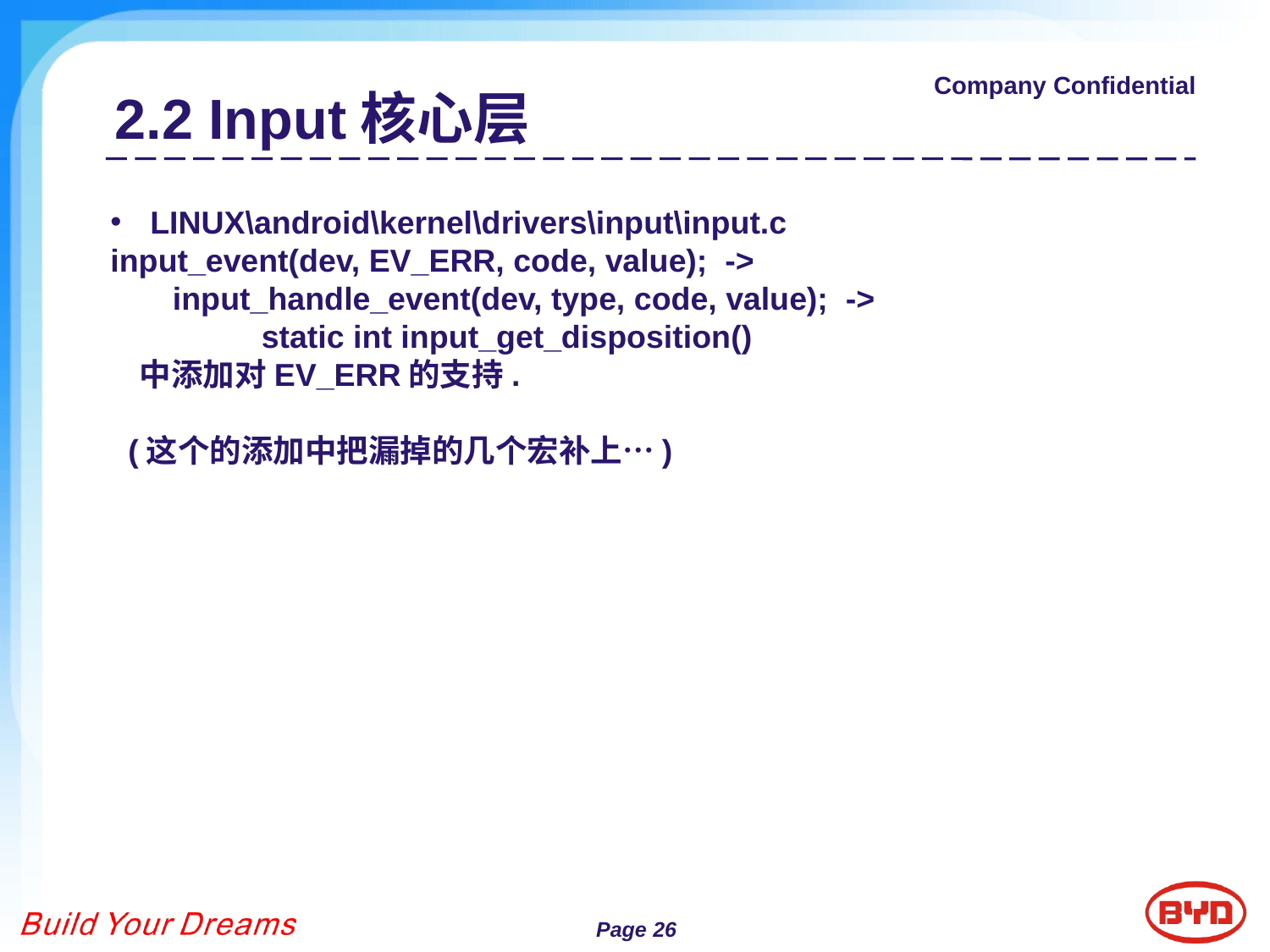

2.2 Input核心层A
LINUX\android\kernel\drivers\input\input.c
input_event(dev, EV_ERR, code, value);  ->
       input_handle_event(dev, type, code, value);  ->
                 static int input_get_disposition()
   中添加对EV_ERR的支持.

  (这个的添加中把漏掉的几个宏补上…)